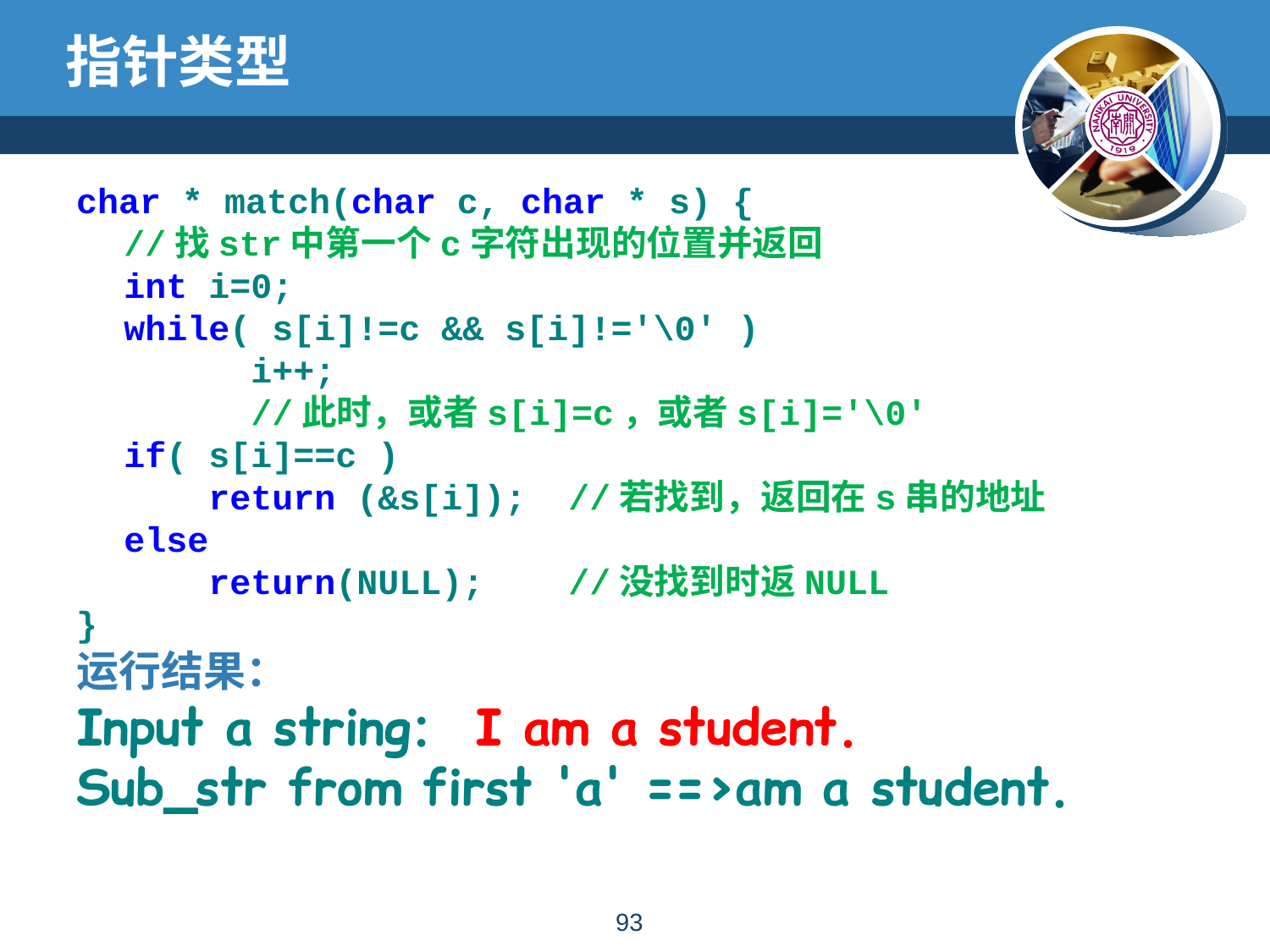

# 指针类型
char * match(char c, char * s) {
	//找str中第一个c字符出现的位置并返回
	int i=0;
	while( s[i]!=c && s[i]!='\0' )
		i++;
		//此时，或者s[i]=c，或者s[i]='\0'
	if( s[i]==c )
	    return (&s[i]);  //若找到，返回在s串的地址
	else
	    return(NULL);    //没找到时返NULL
}
运行结果：
Input a string:  I am a student.
Sub_str from first 'a' ==>am a student.

93